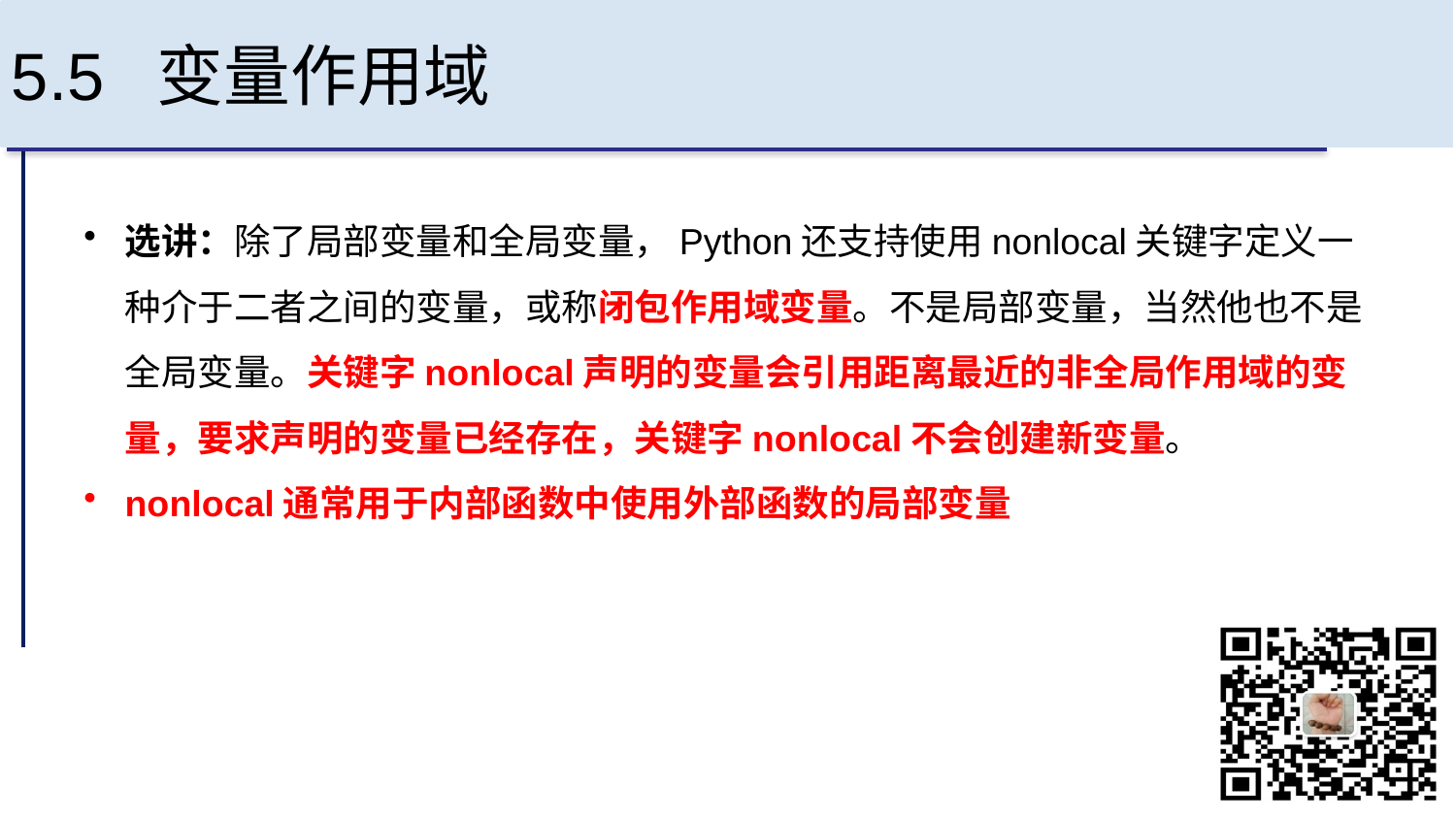

# 5.5  变量作用域
选讲：除了局部变量和全局变量，Python还支持使用nonlocal关键字定义一种介于二者之间的变量，或称闭包作用域变量。不是局部变量，当然他也不是全局变量。关键字nonlocal声明的变量会引用距离最近的非全局作用域的变量，要求声明的变量已经存在，关键字nonlocal不会创建新变量。
nonlocal通常用于内部函数中使用外部函数的局部变量